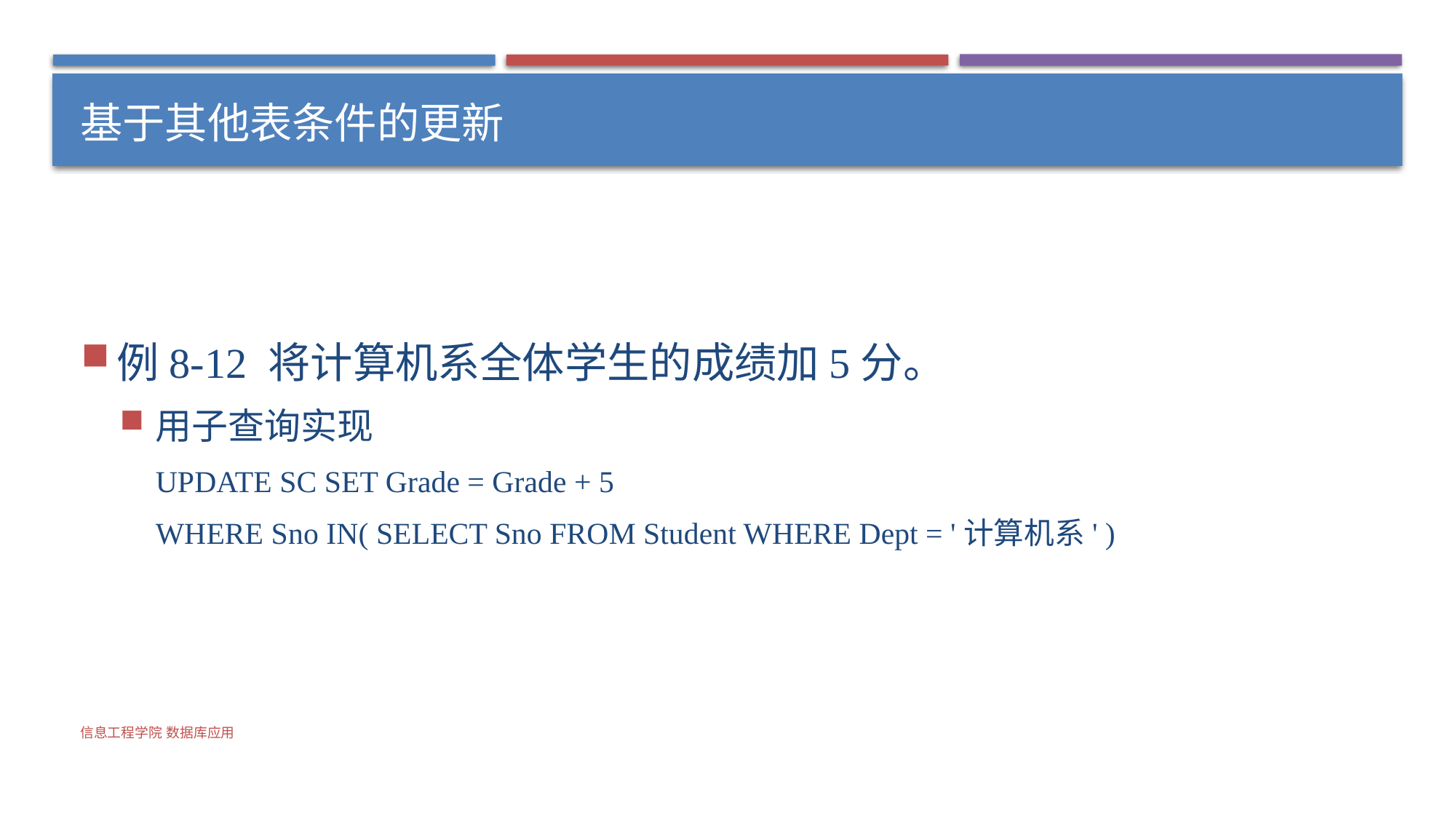

# 基于其他表条件的更新
例8-12 将计算机系全体学生的成绩加5分。
用子查询实现
UPDATE SC SET Grade = Grade + 5
WHERE Sno IN( SELECT Sno FROM Student WHERE Dept = '计算机系' )
信息工程学院 数据库应用
21